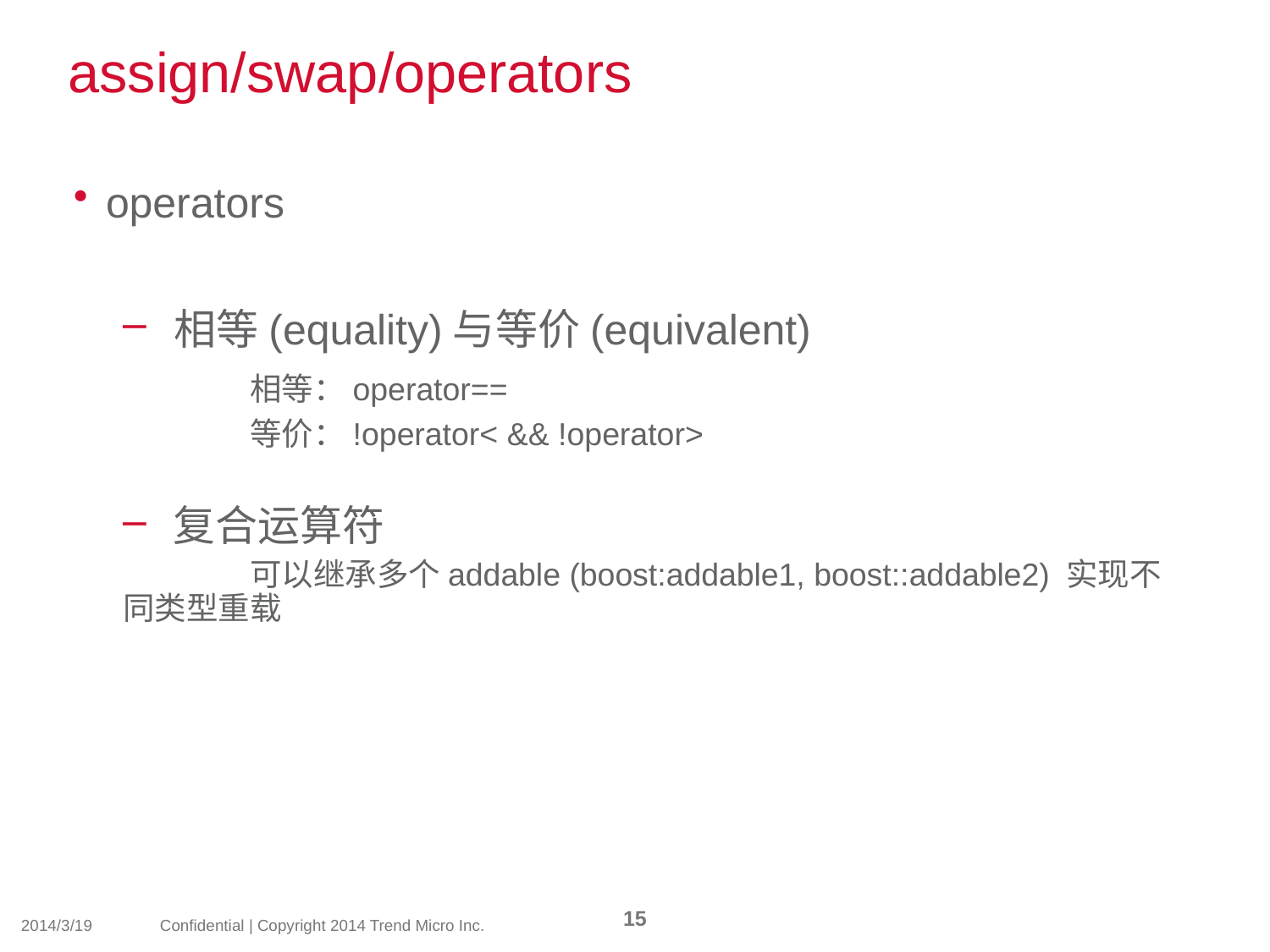

# assign/swap/operators
operators

相等(equality)与等价(equivalent)
	相等：operator==
	等价：!operator< && !operator>

复合运算符
	可以继承多个addable (boost:addable1, boost::addable2) 实现不同类型重载

15
2014/3/19
Confidential | Copyright 2014 Trend Micro Inc.